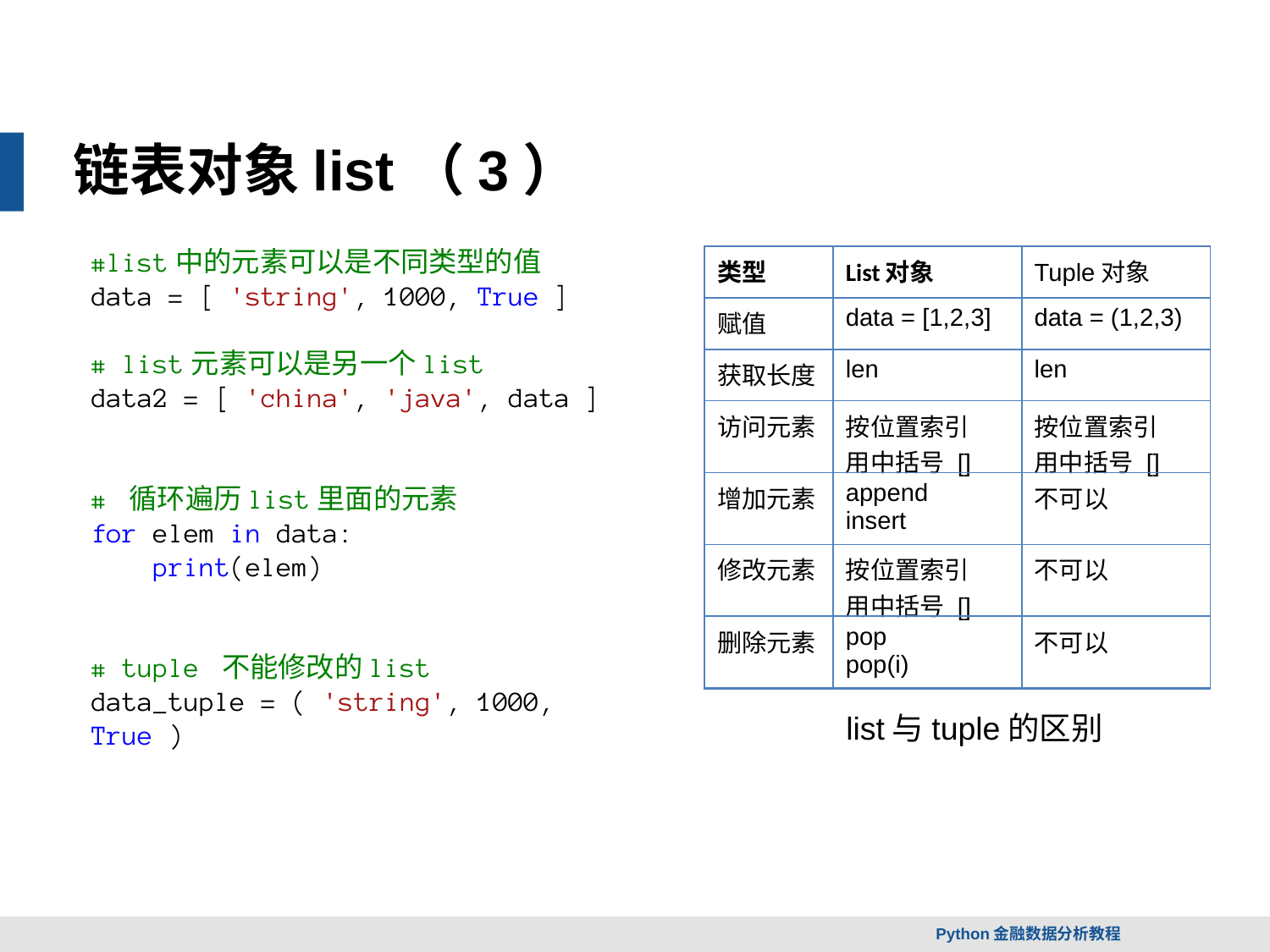

链表对象list（3）

#list中的元素可以是不同类型的值
data = [ 'string', 1000, True ]

# list元素可以是另一个list
data2 = [ 'china', 'java', data ]

# 循环遍历list里面的元素
for elem in data:
    print(elem)

# tuple 不能修改的list
data_tuple = ( 'string', 1000, True )
| 类型 | List对象 | Tuple对象 |
| --- | --- | --- |
| 赋值 | data = [1,2,3] | data = (1,2,3) |
| 获取长度 | len | len |
| 访问元素 | 按位置索引 用中括号 [] | 按位置索引 用中括号 [] |
| 增加元素 | append insert | 不可以 |
| 修改元素 | 按位置索引 用中括号 [] | 不可以 |
| 删除元素 | pop pop(i) | 不可以 |
list与tuple的区别
Python金融数据分析教程